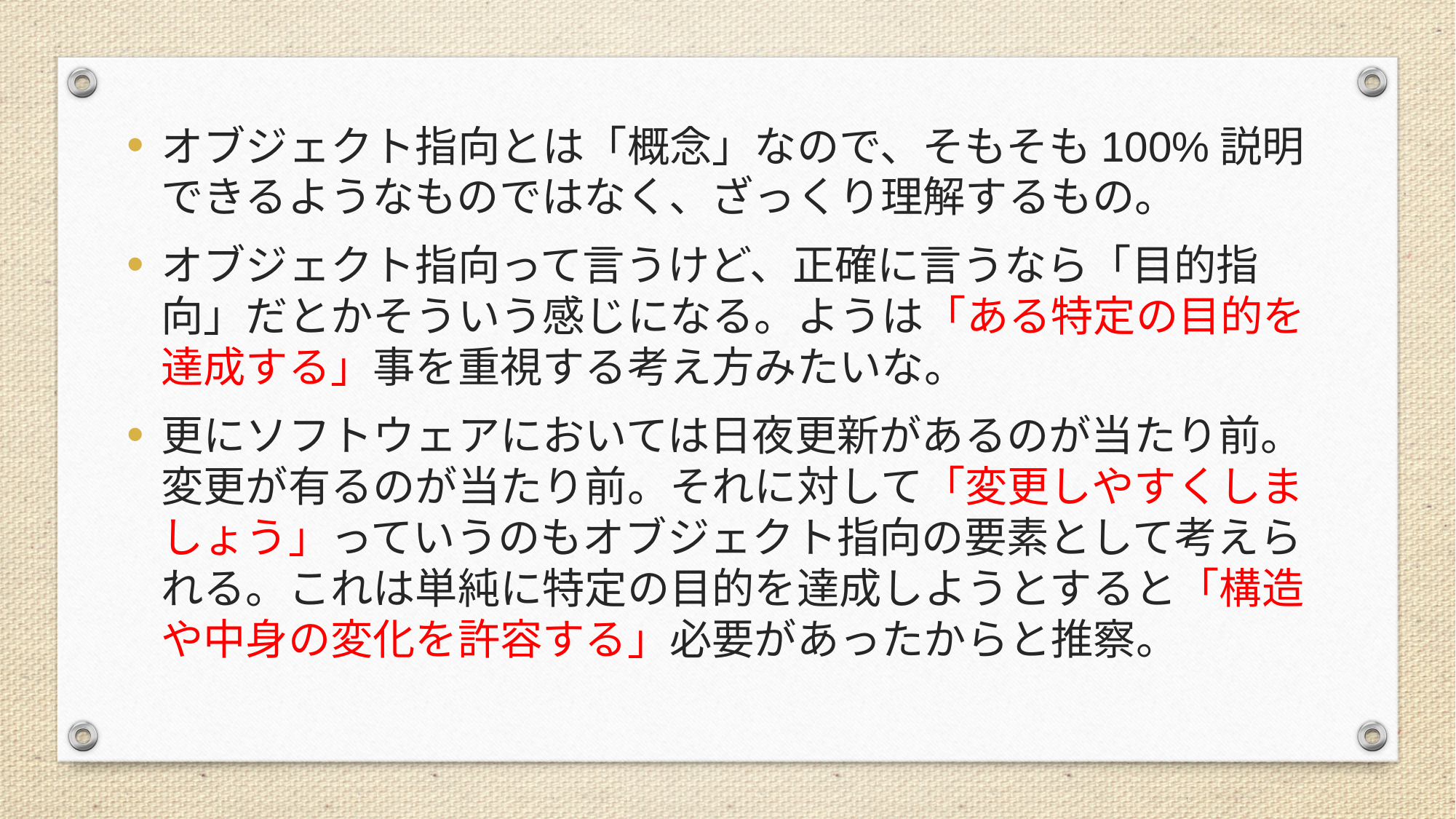

オブジェクト指向とは「概念」なので、そもそも100%説明できるようなものではなく、ざっくり理解するもの。
オブジェクト指向って言うけど、正確に言うなら「目的指向」だとかそういう感じになる。ようは「ある特定の目的を達成する」事を重視する考え方みたいな。
更にソフトウェアにおいては日夜更新があるのが当たり前。変更が有るのが当たり前。それに対して「変更しやすくしましょう」っていうのもオブジェクト指向の要素として考えられる。これは単純に特定の目的を達成しようとすると「構造や中身の変化を許容する」必要があったからと推察。